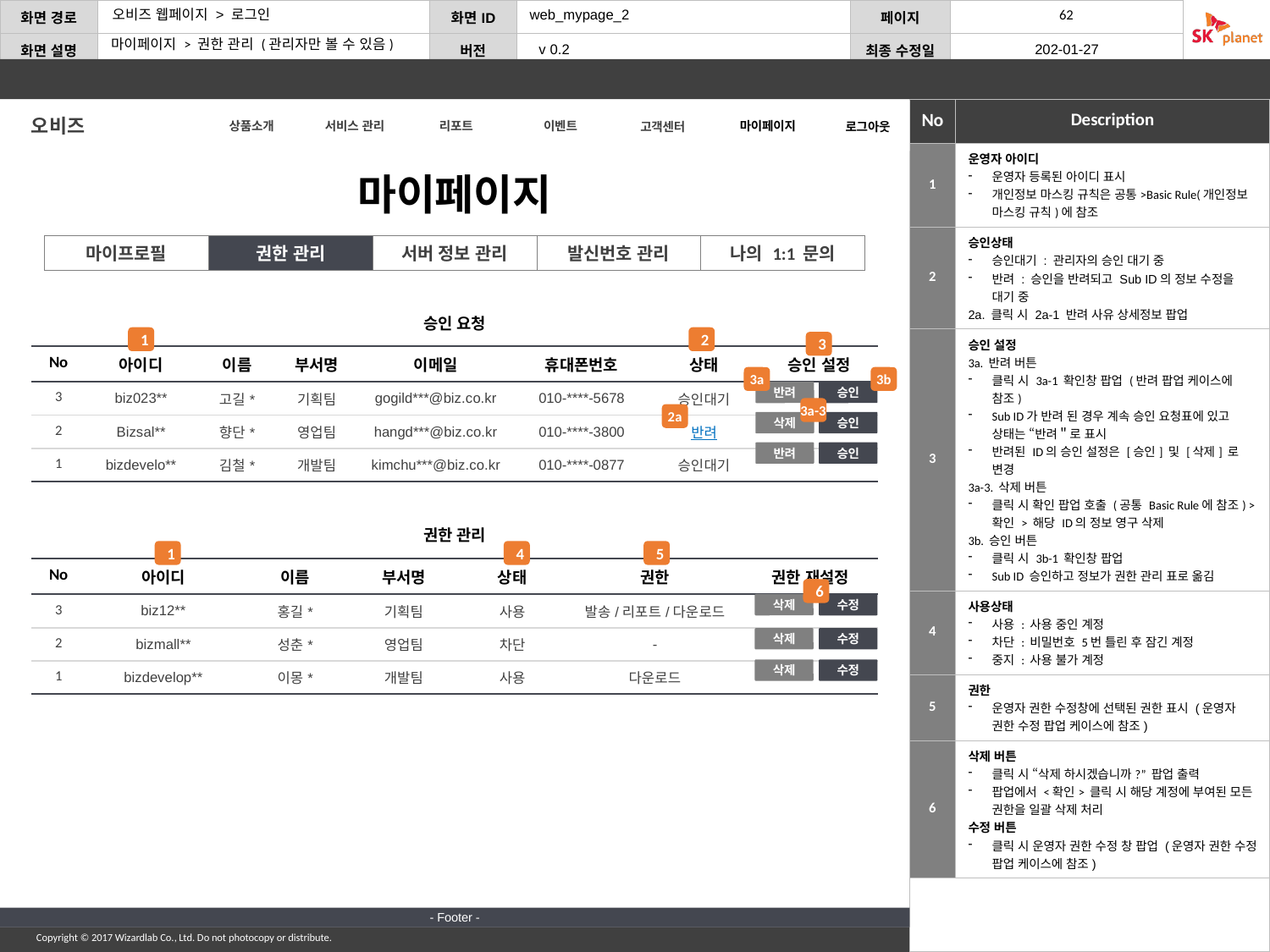

web_mypage_2
마이페이지 > 권한 관리 (관리자만 볼 수 있음)

오비즈
상품소개
서비스 관리
리포트
이벤트
마이페이지
고객센터
로그아웃
마이페이지
| 마이프로필 | 권한 관리 | 서버 정보 관리 | 발신번호 관리 | 나의 1:1 문의 |
| --- | --- | --- | --- | --- |
| 1 | 운영자 아이디 운영자 등록된 아이디 표시 개인정보 마스킹 규칙은 공통>Basic Rule(개인정보 마스킹 규칙)에 참조 |
| --- | --- |
| 2 | 승인상태 승인대기 : 관리자의 승인 대기 중 반려 : 승인을 반려되고 Sub ID의 정보 수정을 대기 중 2a. 클릭 시 2a-1 반려 사유 상세정보 팝업 |
| 3 | 승인 설정 3a. 반려 버튼 클릭 시 3a-1 확인창 팝업 (반려 팝업 케이스에 참조) Sub ID가 반려 된 경우 계속 승인 요청표에 있고 상태는 “반려＂로 표시 반려된 ID의 승인 설정은 [승인] 및 [삭제] 로 변경 3a-3. 삭제 버튼 클릭 시 확인 팝업 호출 (공통 Basic Rule에 참조) > 확인 > 해당 ID의 정보 영구 삭제 3b. 승인 버튼 클릭 시 3b-1 확인창 팝업 Sub ID 승인하고 정보가 권한 관리 표로 옮김 |
| 4 | 사용상태 사용 : 사용 중인 계정 차단 : 비밀번호 5번 틀린 후 잠긴 계정 중지 : 사용 불가 계정 |
| 5 | 권한 운영자 권한 수정창에 선택된 권한 표시 (운영자 권한 수정 팝업 케이스에 참조) |
| 6 | 삭제 버튼 클릭 시 “삭제 하시겠습니까?” 팝업 출력 팝업에서 <확인> 클릭 시 해당 계정에 부여된 모든 권한을 일괄 삭제 처리 수정 버튼 클릭 시 운영자 권한 수정 창 팝업 (운영자 권한 수정 팝업 케이스에 참조) |
승인 요청
1
2
3
| No | 아이디 | 이름 | 부서명 | 이메일 | 휴대폰번호 | 상태 | 승인 설정 |
| --- | --- | --- | --- | --- | --- | --- | --- |
| 3 | biz023\*\* | 고길\* | 기획팀 | gogild\*\*\*@biz.co.kr | 010-\*\*\*\*-5678 | 승인대기 |  |
| 2 | Bizsal\*\* | 향단\* | 영업팀 | hangd\*\*\*@biz.co.kr | 010-\*\*\*\*-3800 | 반려 |  |
| 1 | bizdevelo\*\* | 김철\* | 개발팀 | kimchu\*\*\*@biz.co.kr | 010-\*\*\*\*-0877 | 승인대기 |  |

3a

3b
승인
반려

3a-3

2a
승인
삭제
승인
반려
권한 관리
1
4
5
| No | 아이디 | 이름 | 부서명 | 상태 | 권한 | 권한 재설정 |
| --- | --- | --- | --- | --- | --- | --- |
| 3 | biz12\*\* | 홍길\* | 기획팀 | 사용 | 발송/리포트/다운로드 |  |
| 2 | bizmall\*\* | 성춘\* | 영업팀 | 차단 | - |  |
| 1 | bizdevelop\*\* | 이몽\* | 개발팀 | 사용 | 다운로드 |  |
6
삭제
수정
삭제
수정
삭제
수정

- Footer -